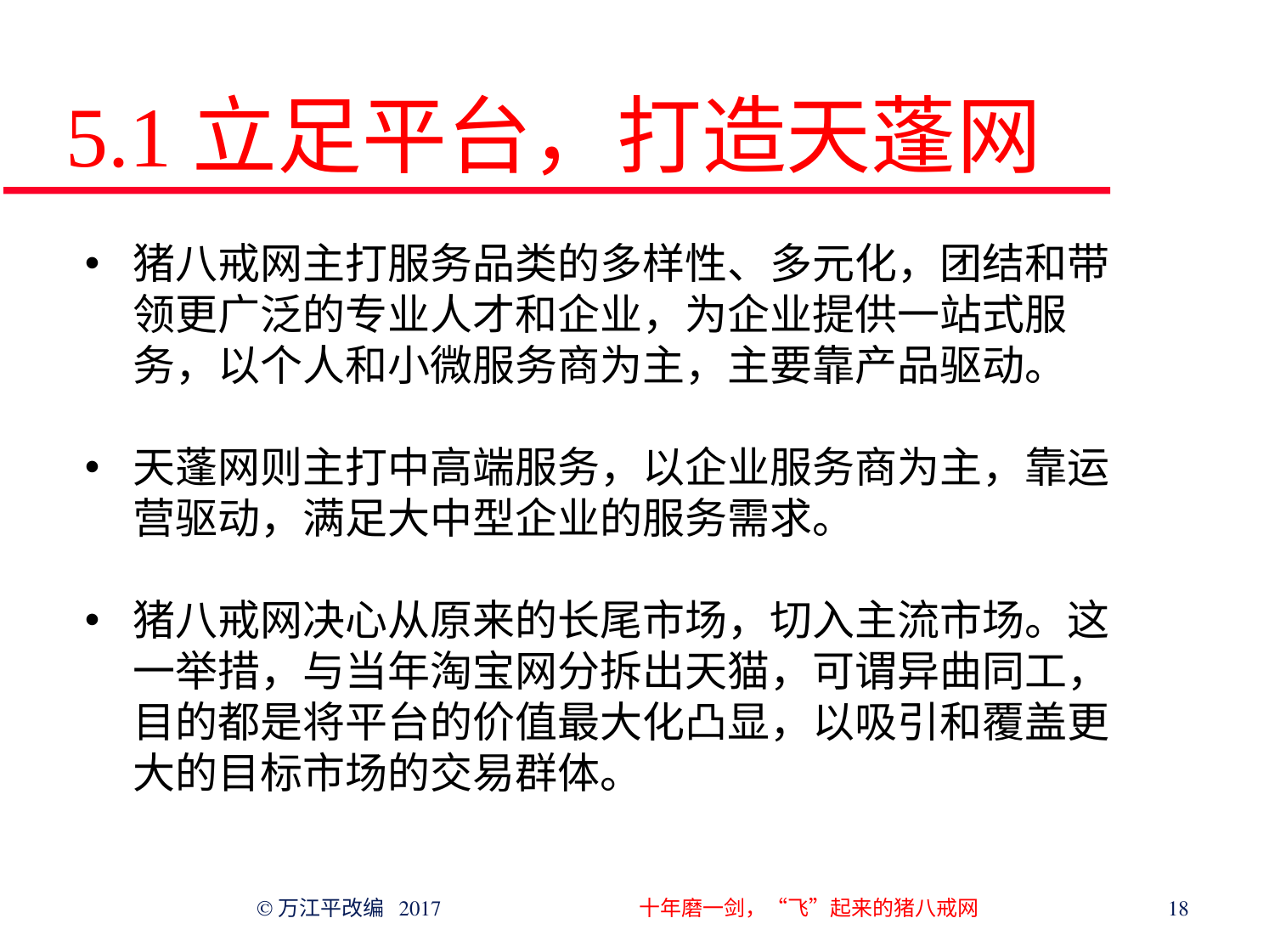

# 5.1立足平台，打造天蓬网
猪八戒网主打服务品类的多样性、多元化，团结和带领更广泛的专业人才和企业，为企业提供一站式服务，以个人和小微服务商为主，主要靠产品驱动。

天蓬网则主打中高端服务，以企业服务商为主，靠运营驱动，满足大中型企业的服务需求。

猪八戒网决心从原来的长尾市场，切入主流市场。这一举措，与当年淘宝网分拆出天猫，可谓异曲同工，目的都是将平台的价值最大化凸显，以吸引和覆盖更大的目标市场的交易群体。